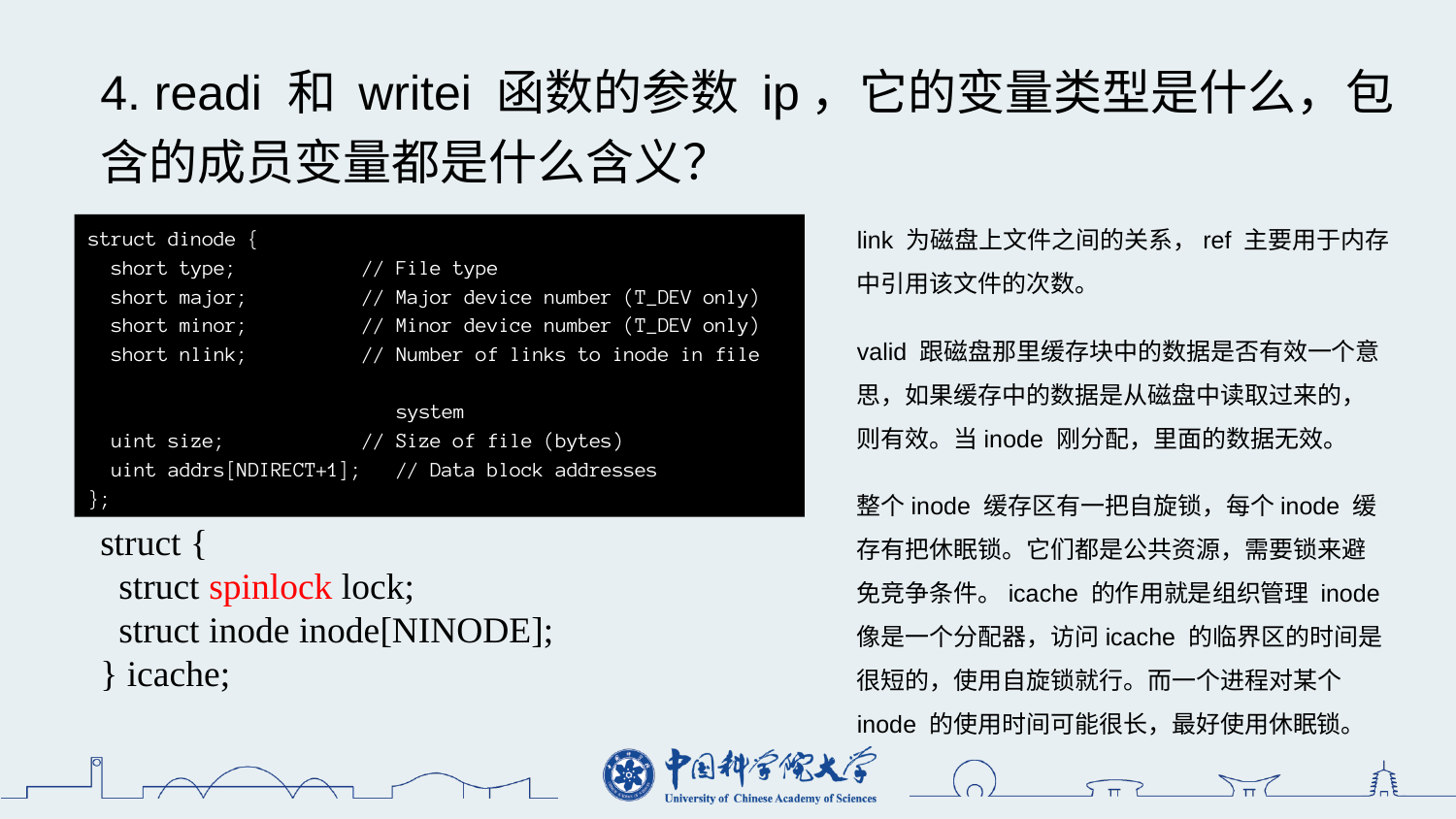

4. readi 和 writei 函数的参数 ip，它的变量类型是什么，包含的成员变量都是什么含义？
link 为磁盘上文件之间的关系，ref 主要用于内存中引用该文件的次数。
valid 跟磁盘那里缓存块中的数据是否有效一个意思，如果缓存中的数据是从磁盘中读取过来的，则有效。当inode 刚分配，里面的数据无效。
整个inode 缓存区有一把自旋锁，每个inode 缓存有把休眠锁。它们都是公共资源，需要锁来避免竞争条件。icache 的作用就是组织管理 inode像是一个分配器，访问icache 的临界区的时间是很短的，使用自旋锁就行。而一个进程对某个 inode 的使用时间可能很长，最好使用休眠锁。
struct dinode {
  short type;           // File type
  short major;          // Major device number (T_DEV only)
  short minor;          // Minor device number (T_DEV only)
  short nlink;          // Number of links to inode in file
                           system
  uint size;            // Size of file (bytes)
  uint addrs[NDIRECT+1];   // Data block addresses
};
struct {
  struct spinlock lock;
  struct inode inode[NINODE];
} icache;